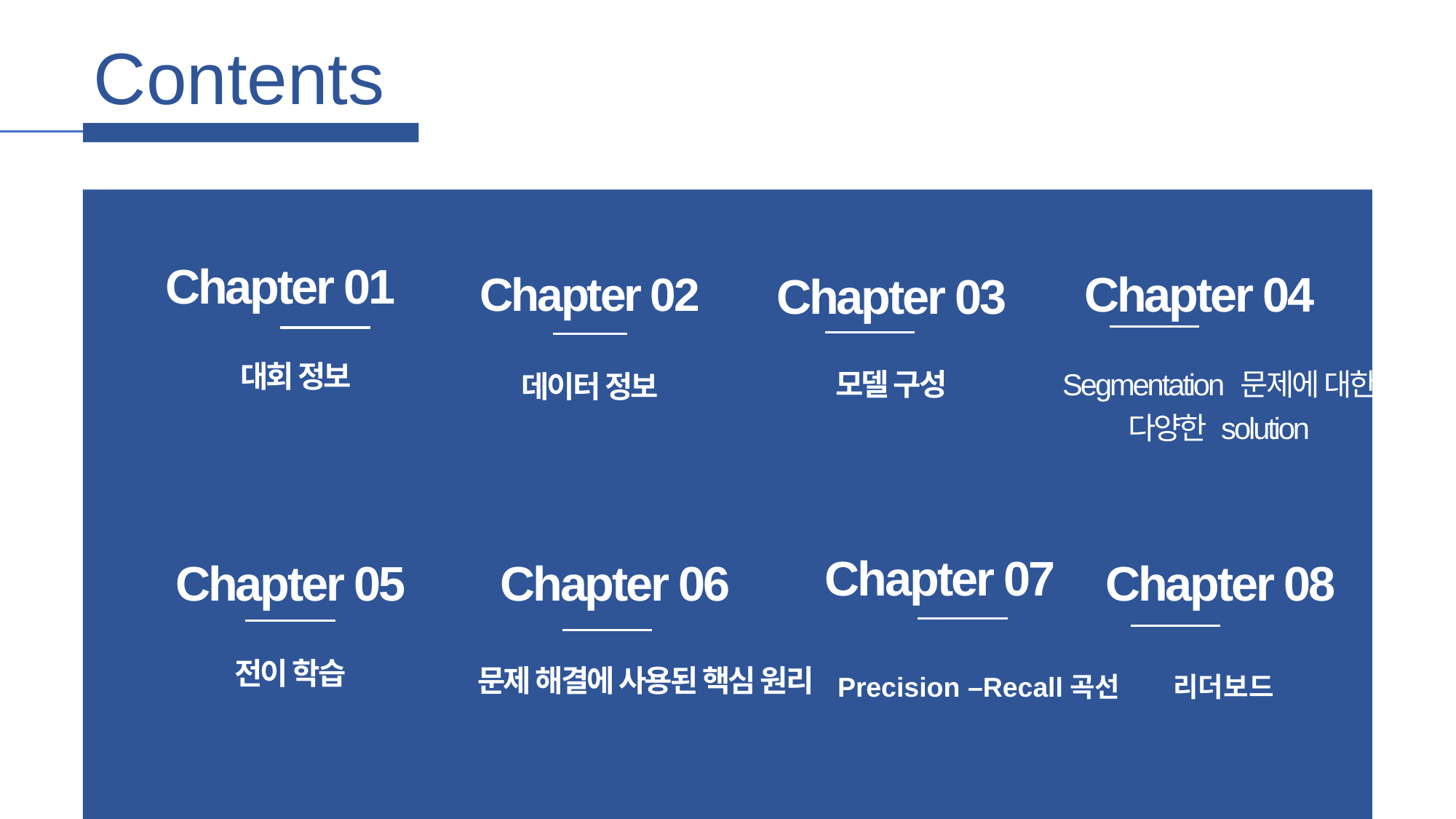

# Contents

Chapter 01
대회 정보
Chapter 04
Segmentation 문제에 대한 다양한 solution
Chapter 02
데이터 정보
Chapter 03
모델 구성
Chapter 07
Chapter 05
전이 학습
Chapter 06
문제 해결에 사용된 핵심 원리
Chapter 08
Precision –Recall곡선       리더보드